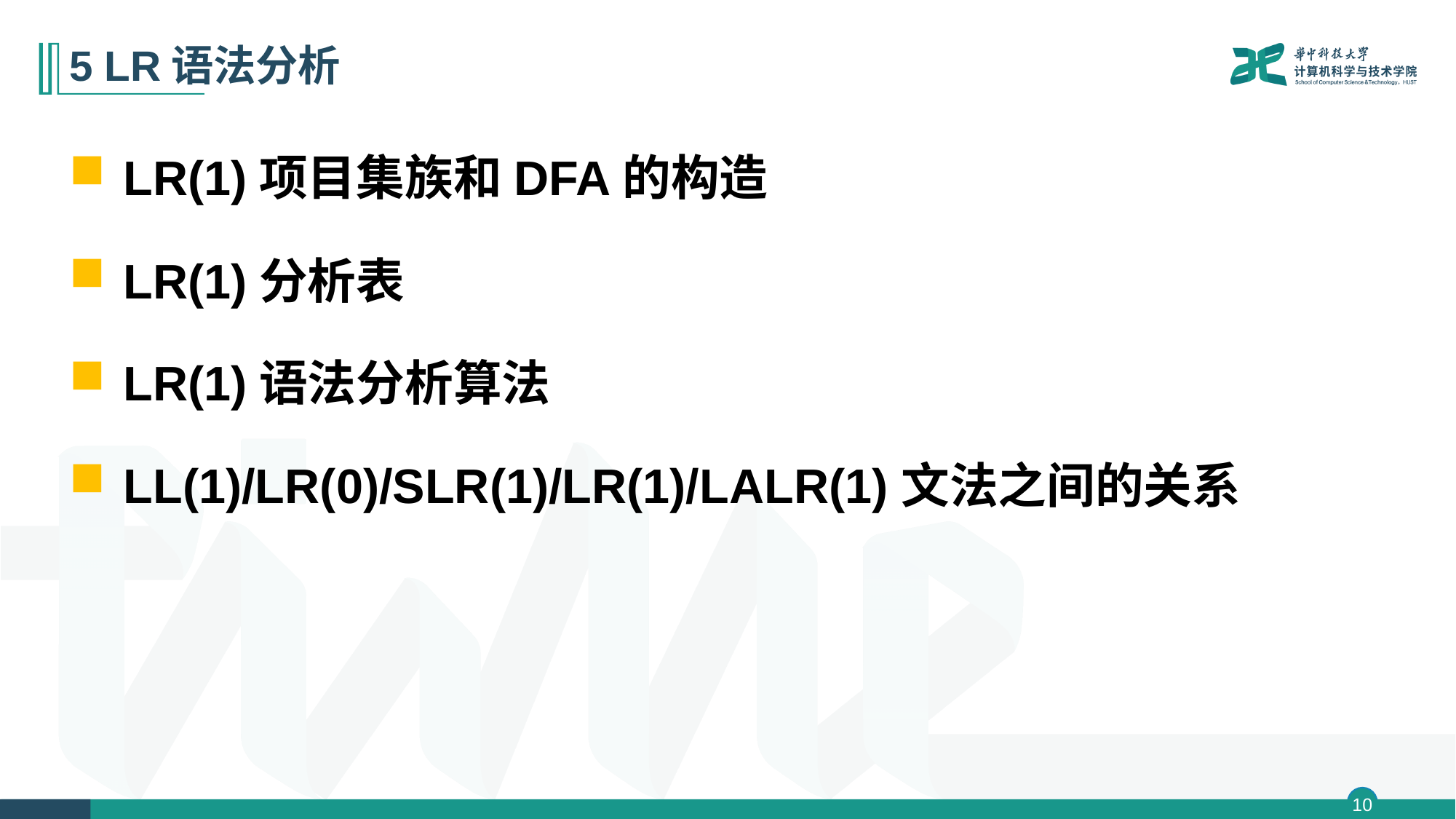

# 5 LR语法分析
 LR(1)项目集族和DFA的构造
 LR(1)分析表
 LR(1)语法分析算法
 LL(1)/LR(0)/SLR(1)/LR(1)/LALR(1)文法之间的关系